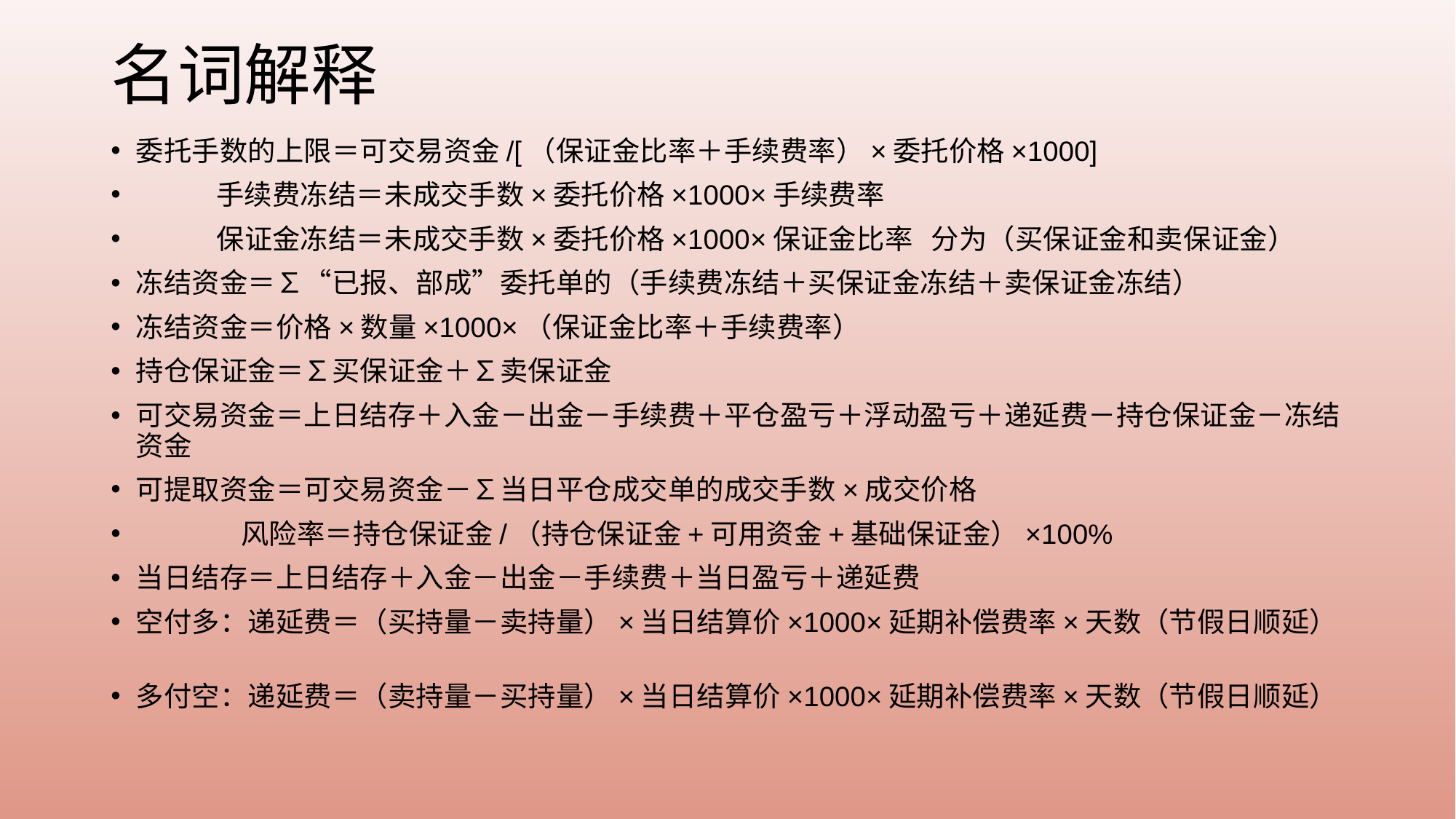

# 名词解释
委托手数的上限＝可交易资金/[（保证金比率＋手续费率）×委托价格×1000]
            手续费冻结＝未成交手数×委托价格×1000×手续费率
            保证金冻结＝未成交手数×委托价格×1000×保证金比率   分为（买保证金和卖保证金）
冻结资金＝∑“已报、部成”委托单的（手续费冻结＋买保证金冻结＋卖保证金冻结）
冻结资金＝价格×数量×1000×（保证金比率＋手续费率）
持仓保证金＝∑买保证金＋∑卖保证金
可交易资金＝上日结存＋入金－出金－手续费＋平仓盈亏＋浮动盈亏＋递延费－持仓保证金－冻结资金
可提取资金＝可交易资金－∑当日平仓成交单的成交手数×成交价格
                风险率＝持仓保证金/（持仓保证金+可用资金+基础保证金）×100%
当日结存＝上日结存＋入金－出金－手续费＋当日盈亏＋递延费
空付多：递延费＝（买持量－卖持量）×当日结算价×1000×延期补偿费率×天数（节假日顺延）
多付空：递延费＝（卖持量－买持量）×当日结算价×1000×延期补偿费率×天数（节假日顺延）